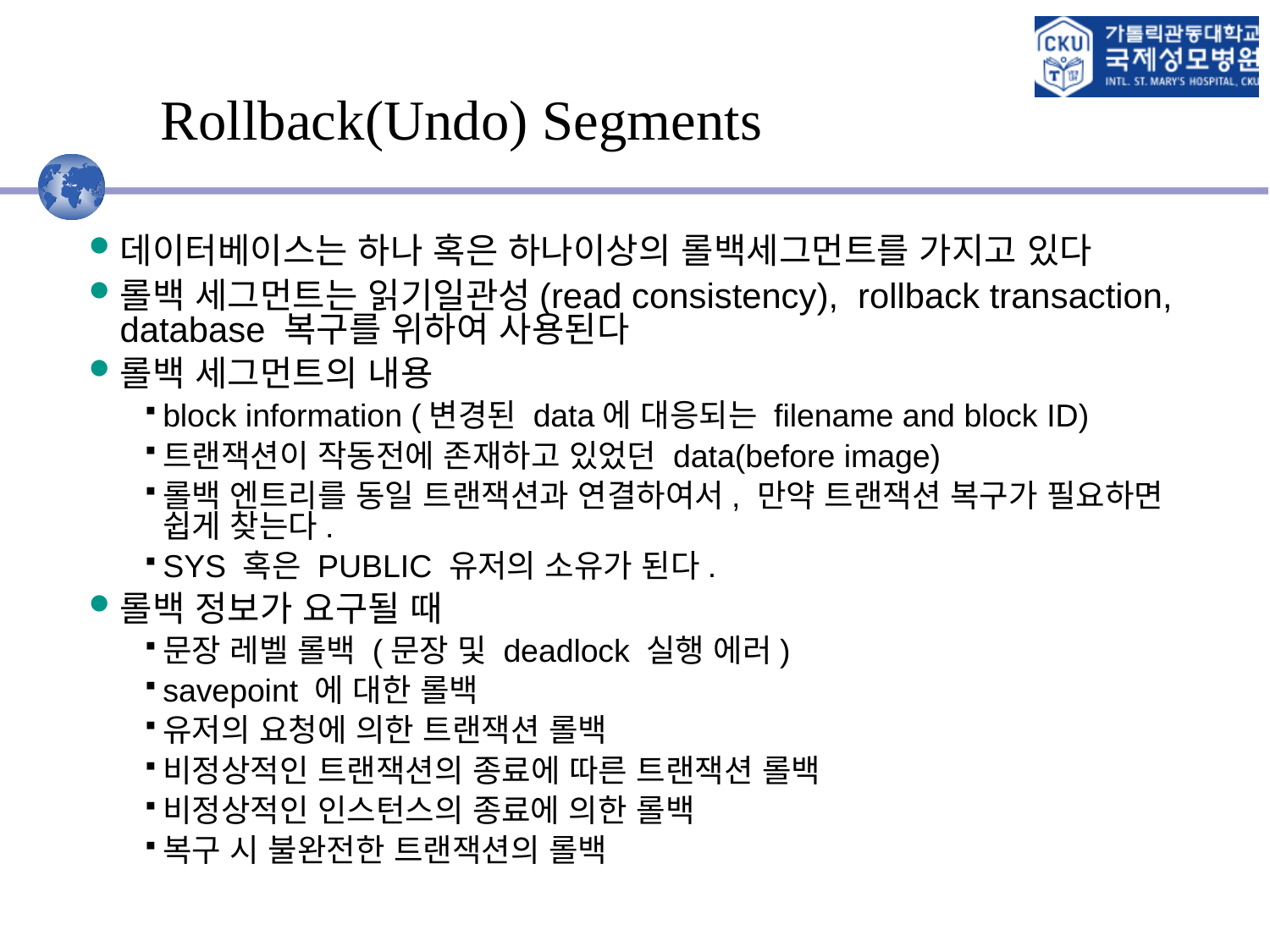

# Rollback(Undo) Segments
데이터베이스는 하나 혹은 하나이상의 롤백세그먼트를 가지고 있다
롤백 세그먼트는 읽기일관성(read consistency),  rollback transaction, database 복구를 위하여 사용된다
롤백 세그먼트의 내용
block information (변경된 data에 대응되는 filename and block ID)
트랜잭션이 작동전에 존재하고 있었던 data(before image)
롤백 엔트리를 동일 트랜잭션과 연결하여서, 만약 트랜잭션 복구가 필요하면 쉽게 찾는다.
SYS 혹은 PUBLIC 유저의 소유가 된다.
롤백 정보가 요구될 때
문장 레벨 롤백 (문장 및 deadlock 실행 에러)
savepoint 에 대한 롤백
유저의 요청에 의한 트랜잭션 롤백
비정상적인 트랜잭션의 종료에 따른 트랜잭션 롤백
비정상적인 인스턴스의 종료에 의한 롤백
복구 시 불완전한 트랜잭션의 롤백